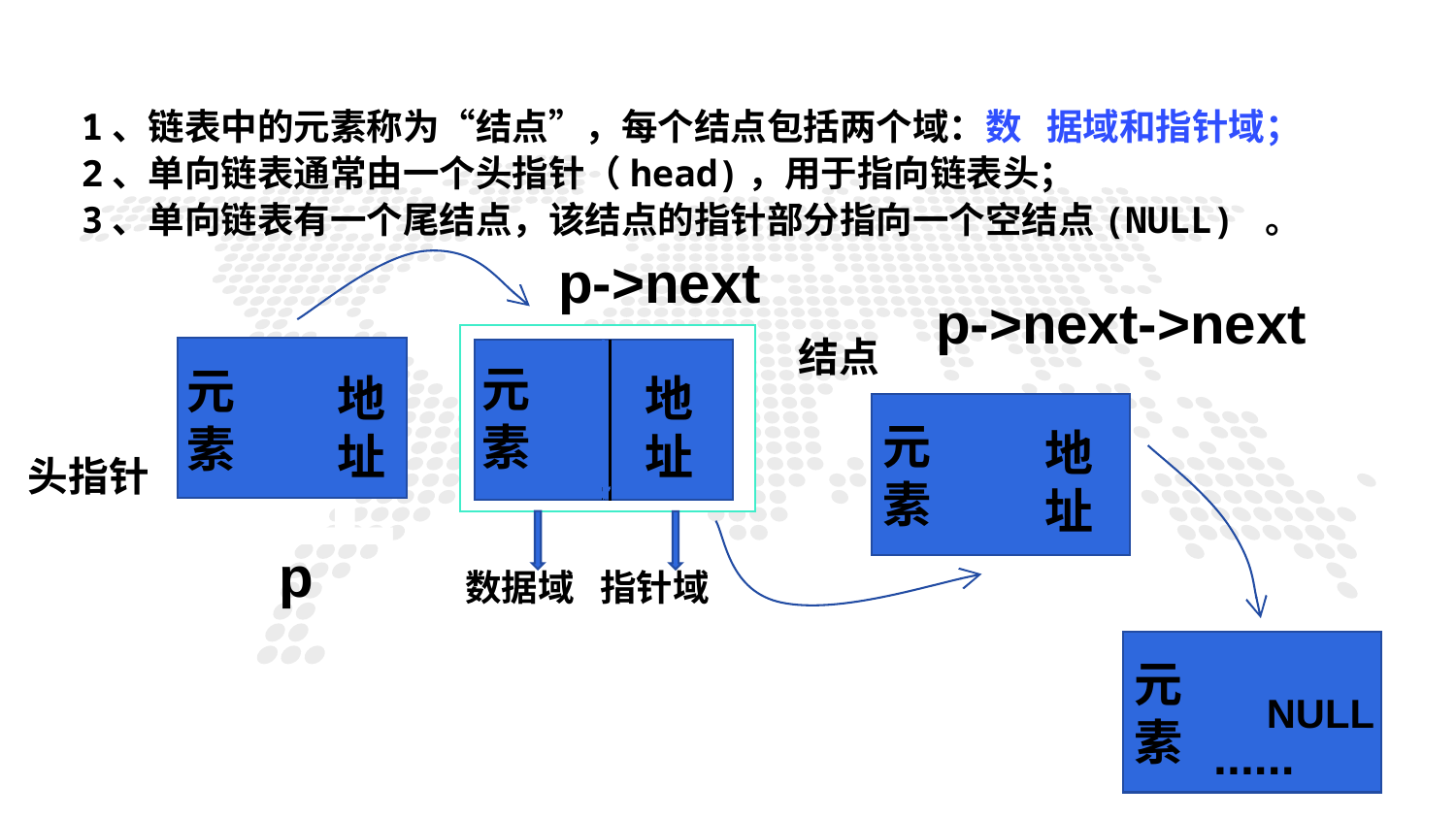

1、链表中的元素称为“结点”，每个结点包括两个域：数   据域和指针域；
2、单向链表通常由一个头指针（head)，用于指向链表头；
3、单向链表有一个尾结点，该结点的指针部分指向一个空结点(NULL) 。
p->next

p->next->next
1

结点

元素
元素
地址
地址

元素
地址
头指针

PART  ONE

 p
  数据域
  指针域

元素
NULL
......